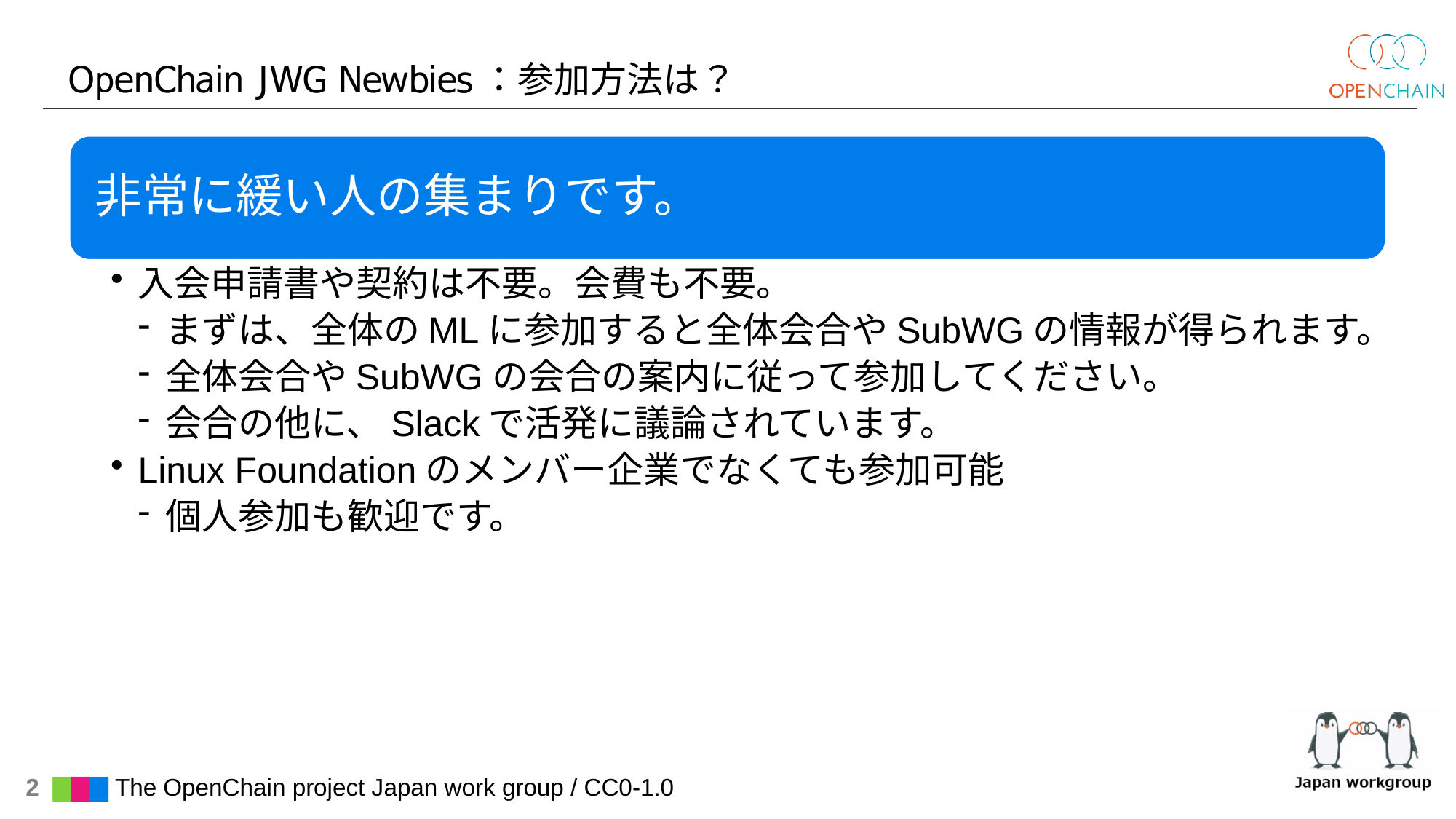

# OpenChain JWG Newbies：参加方法は？
非常に緩い人の集まりです。
入会申請書や契約は不要。会費も不要。
まずは、全体のMLに参加すると全体会合やSubWGの情報が得られます。
全体会合やSubWGの会合の案内に従って参加してください。
会合の他に、Slackで活発に議論されています。
Linux Foundationのメンバー企業でなくても参加可能
個人参加も歓迎です。